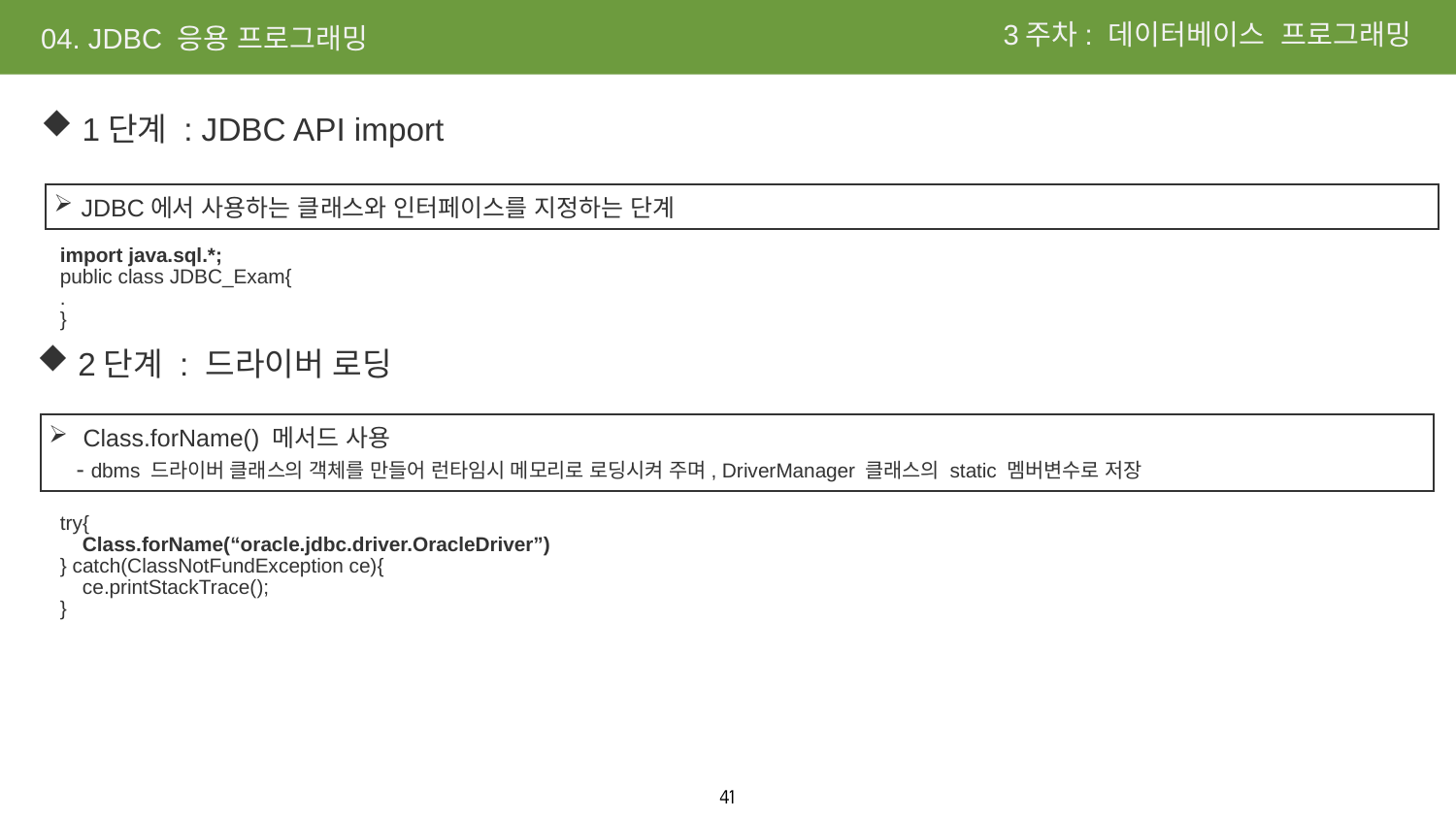

3주차: 데이터베이스  프로그래밍
04. JDBC 응용 프로그래밍
 1단계 : JDBC API import
JDBC에서 사용하는 클래스와 인터페이스를 지정하는 단계
import java.sql.*;
public class JDBC_Exam{
.
}
 2단계 : 드라이버 로딩
 Class.forName() 메서드 사용
    - dbms 드라이버 클래스의 객체를 만들어 런타임시 메모리로 로딩시켜 주며, DriverManager 클래스의 static 멤버변수로 저장
try{
    Class.forName(“oracle.jdbc.driver.OracleDriver”)
} catch(ClassNotFundException ce){
    ce.printStackTrace();
}
41